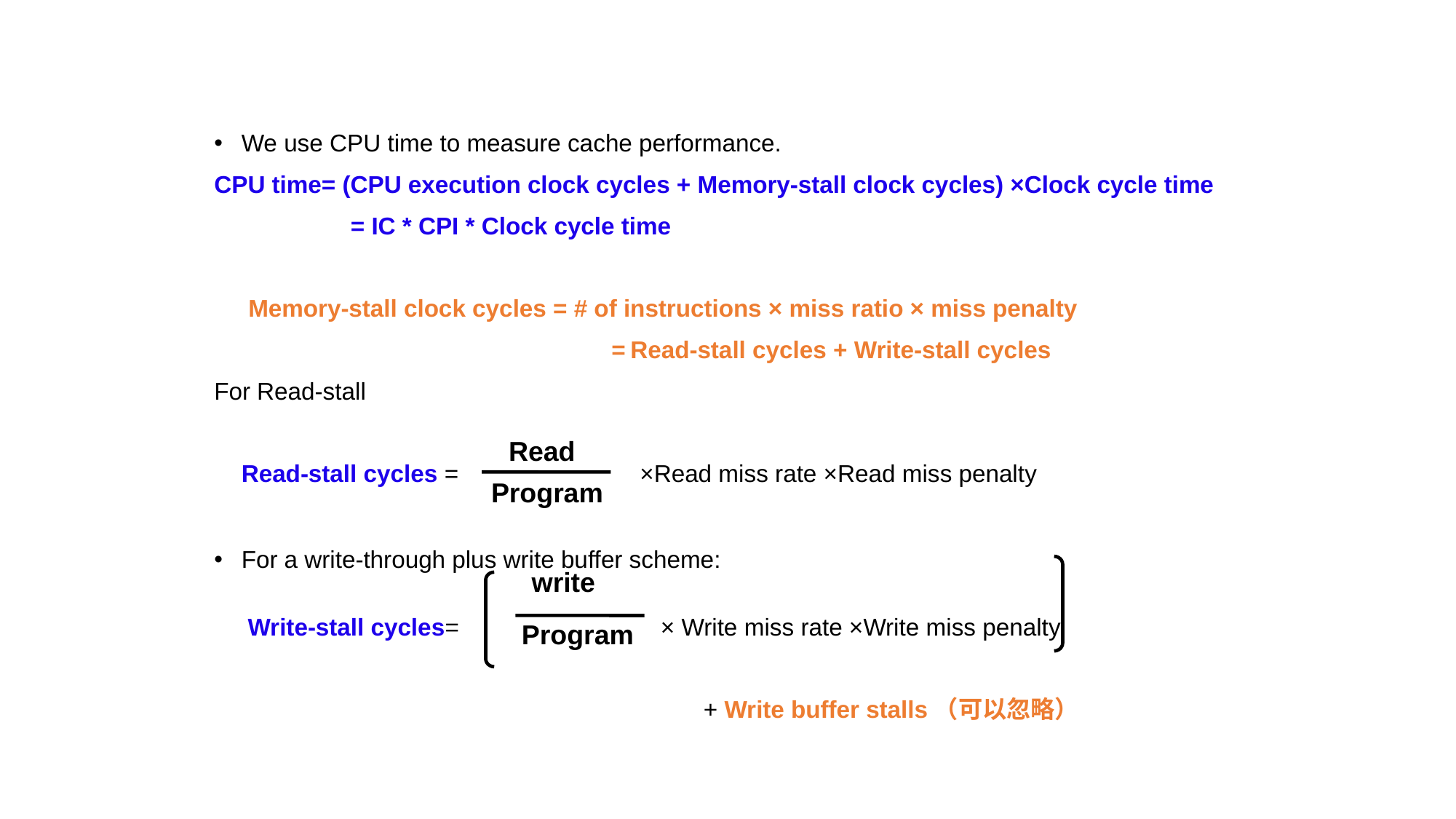

We use CPU time to measure cache performance.
CPU time= (CPU execution clock cycles + Memory-stall clock cycles) ×Clock cycle time
		= IC * CPI * Clock cycle time

	 Memory-stall clock cycles = # of instructions × miss ratio × miss penalty
				         = Read-stall cycles + Write-stall cycles
For Read-stall

	Read-stall cycles =                           ×Read miss rate ×Read miss penalty

For a write-through plus write buffer scheme:
     Write-stall cycles=                              × Write miss rate ×Write miss penalty

				                    + Write buffer stalls（可以忽略）
Read
Program

write
Program